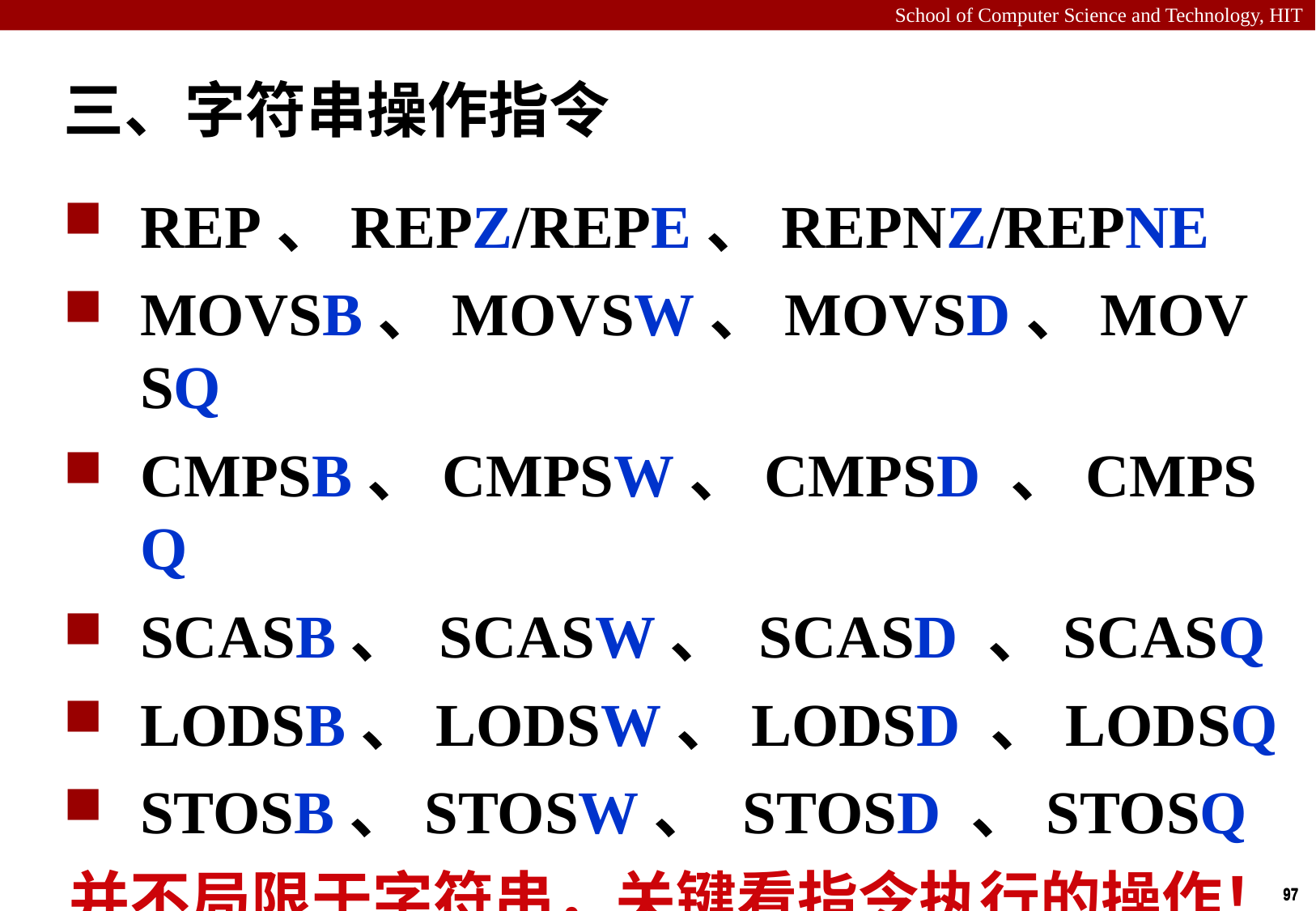

# 三、字符串操作指令
REP、REPZ/REPE、REPNZ/REPNE
MOVSB、MOVSW、MOVSD、MOVSQ
CMPSB、CMPSW、CMPSD 、CMPSQ
SCASB、 SCASW、 SCASD 、SCASQ
LODSB、LODSW、LODSD 、LODSQ
STOSB、STOSW、 STOSD 、STOSQ
并不局限于字符串，关键看指令执行的操作！